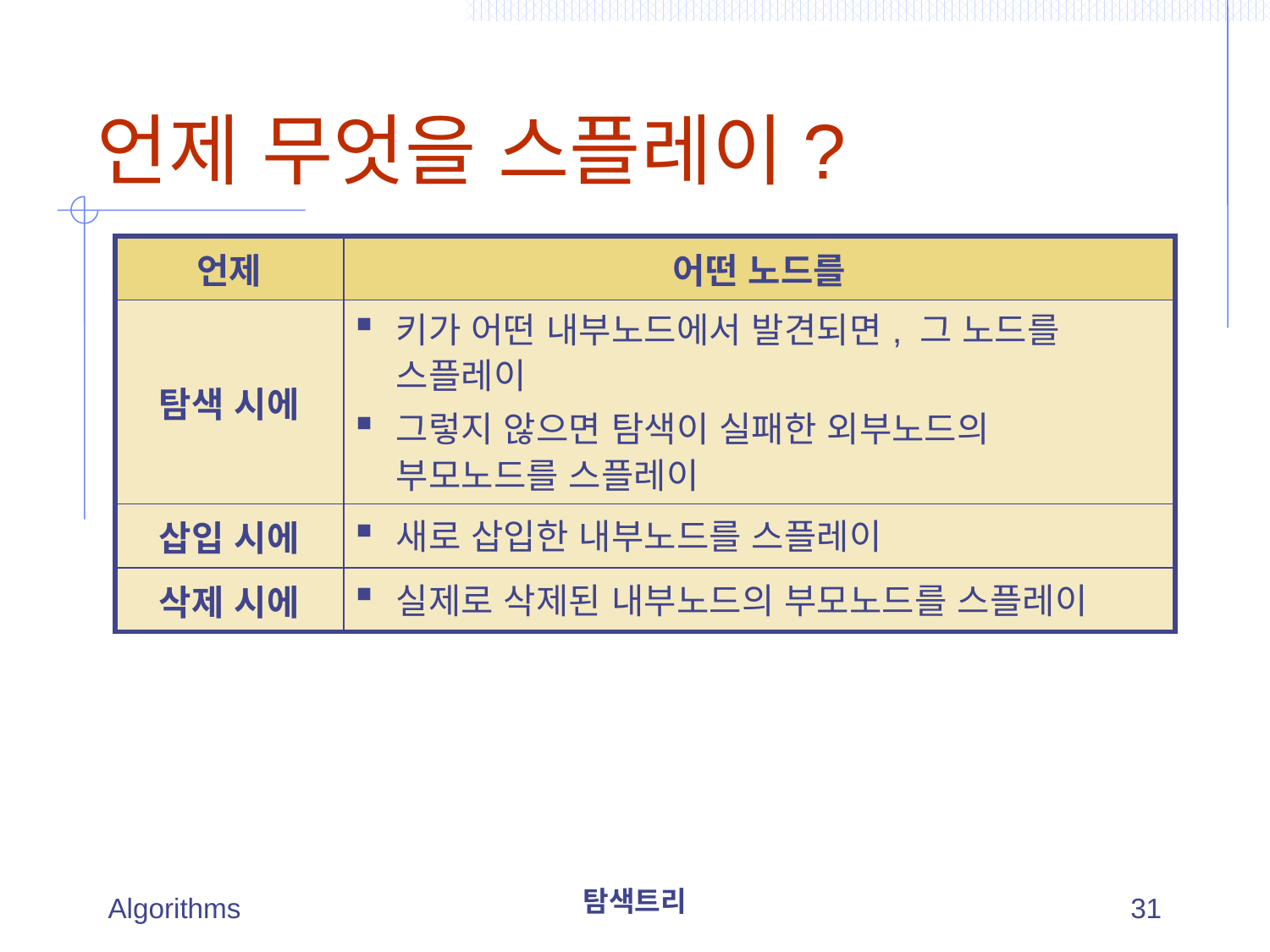

# 언제 무엇을 스플레이?
| 언제 | 어떤 노드를 |
| --- | --- |
| 탐색 시에 | 키가 어떤 내부노드에서 발견되면, 그 노드를 스플레이 그렇지 않으면 탐색이 실패한 외부노드의 부모노드를 스플레이 |
| 삽입 시에 | 새로 삽입한 내부노드를 스플레이 |
| 삭제 시에 | 실제로 삭제된 내부노드의 부모노드를 스플레이 |
Algorithms
탐색트리
31